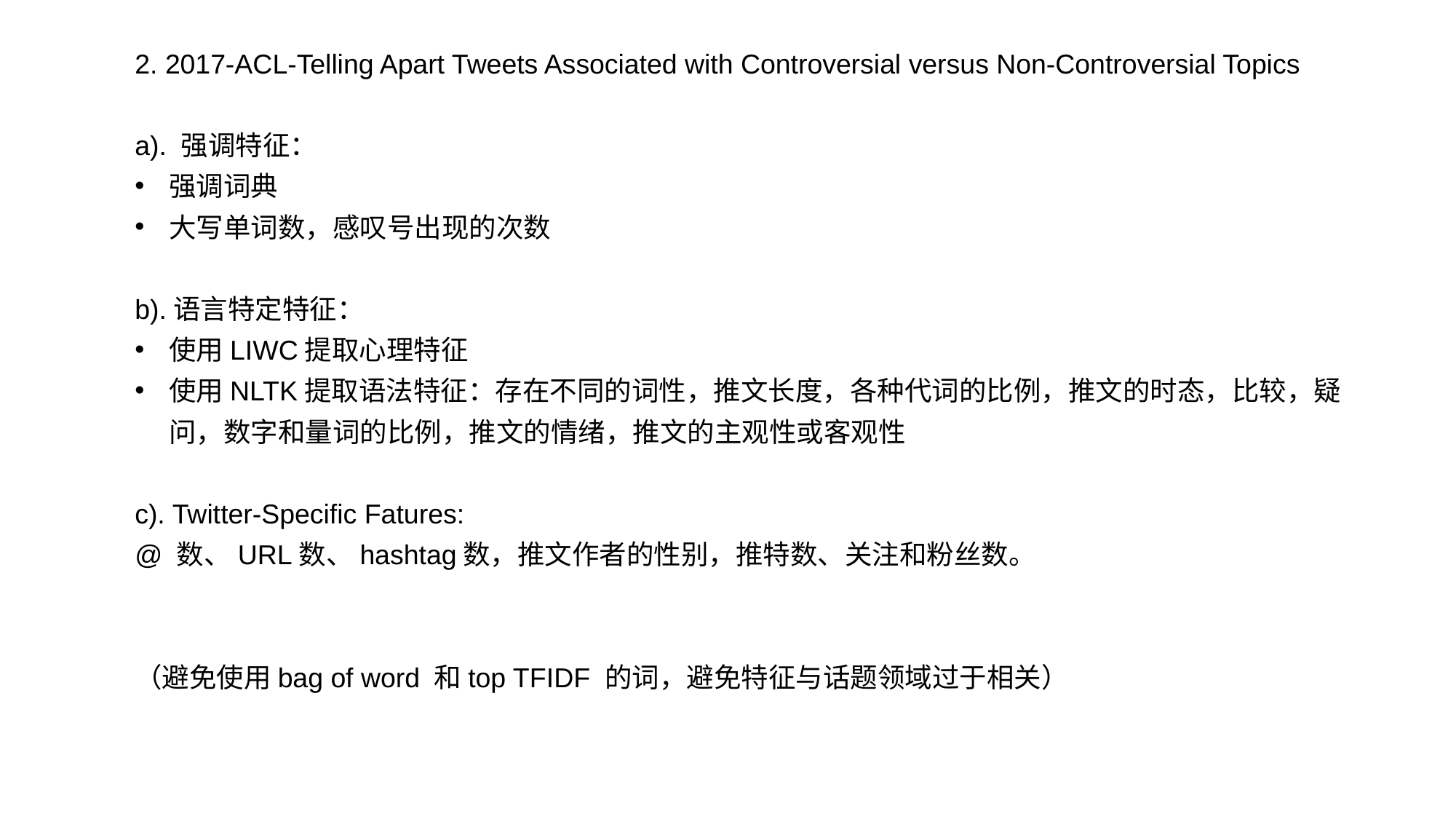

2. 2017-ACL-Telling Apart Tweets Associated with Controversial versus Non-Controversial Topics

a). 强调特征：
强调词典
大写单词数，感叹号出现的次数

b).语言特定特征：
使用LIWC提取心理特征
使用NLTK提取语法特征：存在不同的词性，推文长度，各种代词的比例，推文的时态，比较，疑问，数字和量词的比例，推文的情绪，推文的主观性或客观性

c). Twitter-Specific Fatures:
@ 数、URL数、hashtag数，推文作者的性别，推特数、关注和粉丝数。

（避免使用bag of word 和top TFIDF 的词，避免特征与话题领域过于相关）